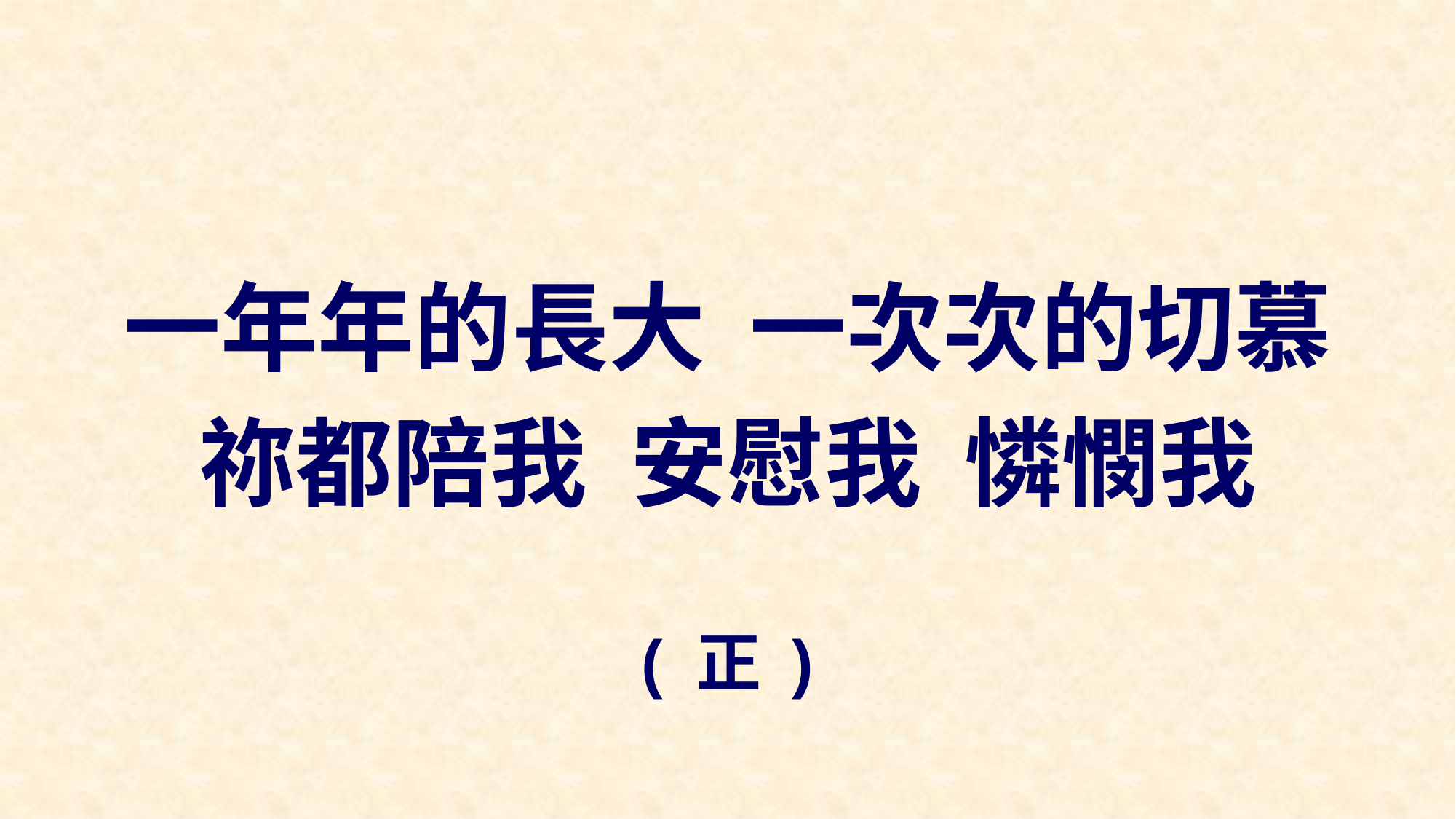

一年年的長大  一次次的切慕
祢都陪我  安慰我  憐憫我
( 正 )